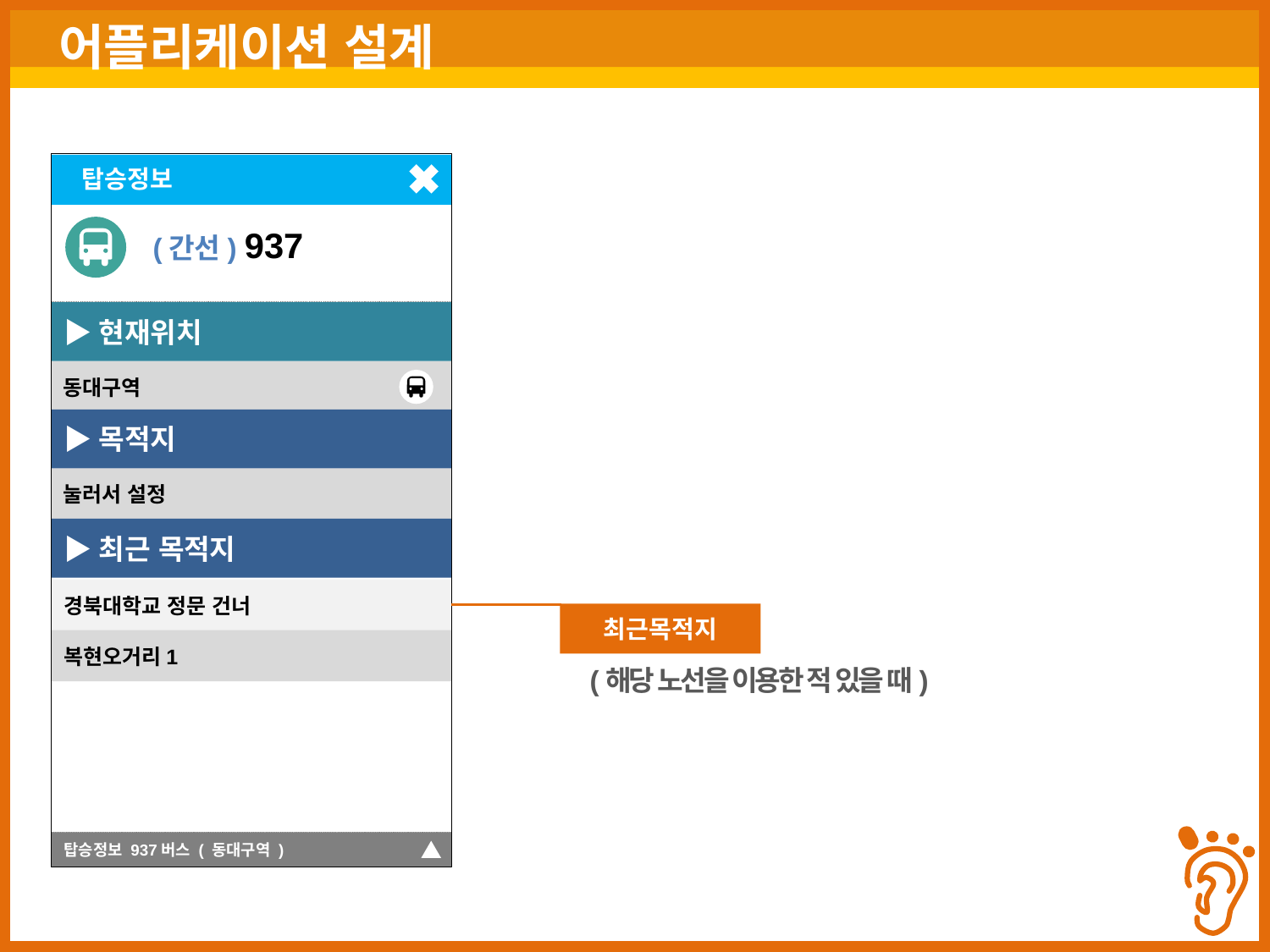

어플리케이션 설계

탑승정보

(간선) 937
▶현재위치
동대구역

▶목적지
눌러서 설정
▶최근 목적지
경북대학교 정문 건너
최근목적지
복현오거리1
(해당 노선을 이용한 적 있을 때)

탑승정보 937버스 ( 동대구역 )